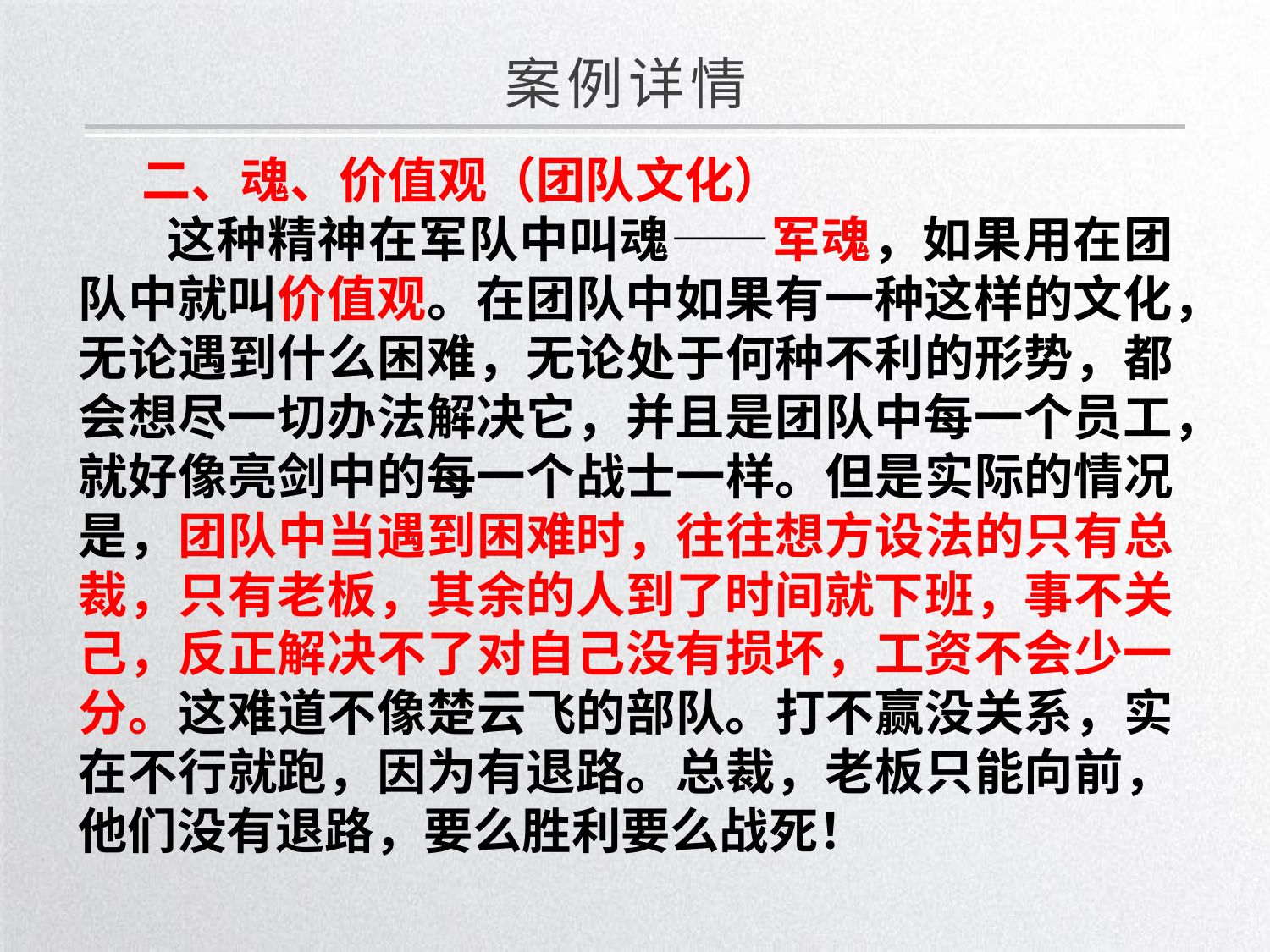

案例详情
二、魂、价值观（团队文化）
 这种精神在军队中叫魂——军魂，如果用在团队中就叫价值观。在团队中如果有一种这样的文化，无论遇到什么困难，无论处于何种不利的形势，都会想尽一切办法解决它，并且是团队中每一个员工，就好像亮剑中的每一个战士一样。但是实际的情况是，团队中当遇到困难时，往往想方设法的只有总裁，只有老板，其余的人到了时间就下班，事不关己，反正解决不了对自己没有损坏，工资不会少一分。这难道不像楚云飞的部队。打不赢没关系，实在不行就跑，因为有退路。总裁，老板只能向前，他们没有退路，要么胜利要么战死！